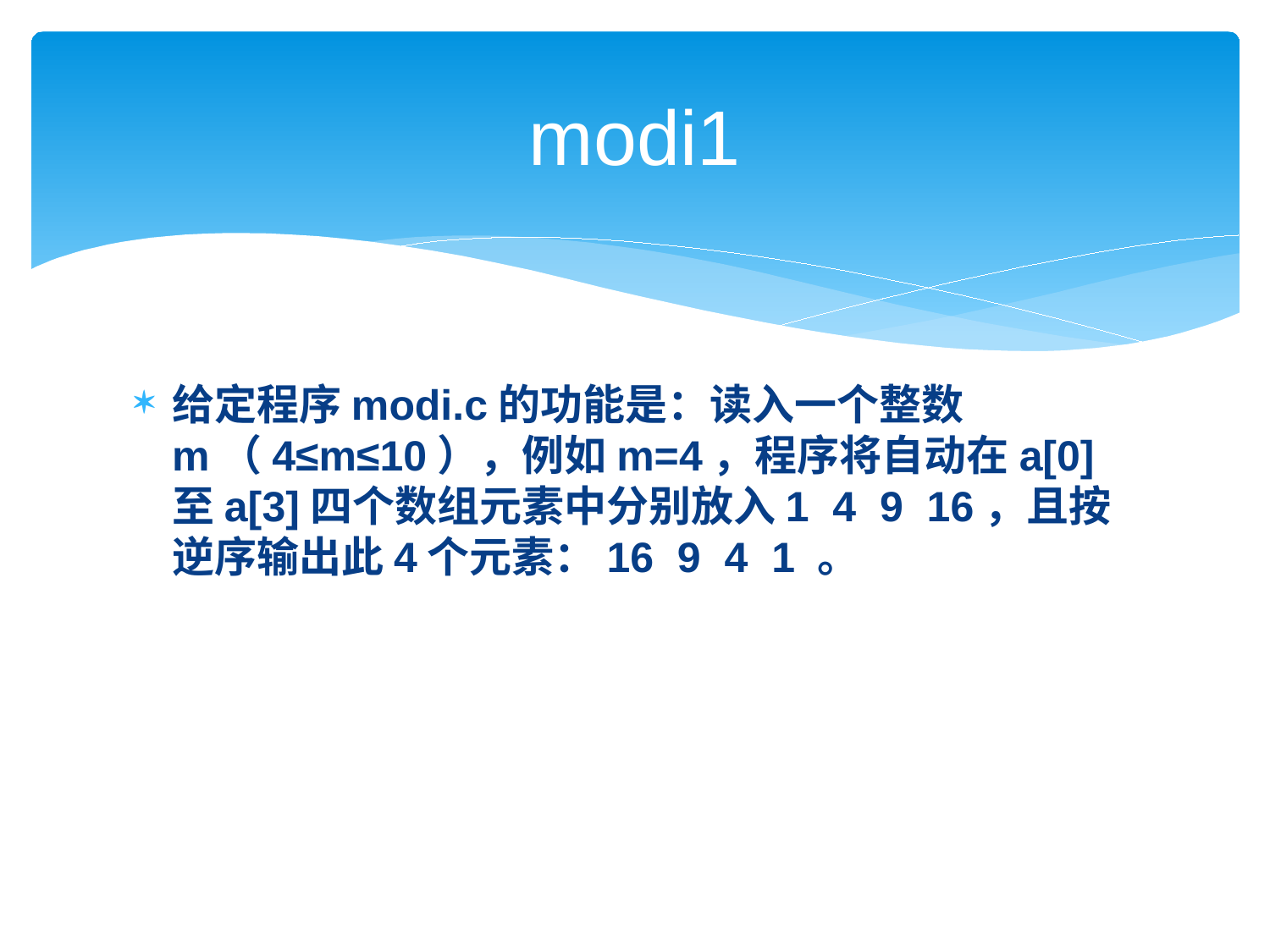

# modi1
给定程序modi.c的功能是：读入一个整数m（4≤m≤10），例如m=4，程序将自动在a[0]至a[3]四个数组元素中分别放入1  4  9  16，且按逆序输出此4个元素：16  9  4  1 。